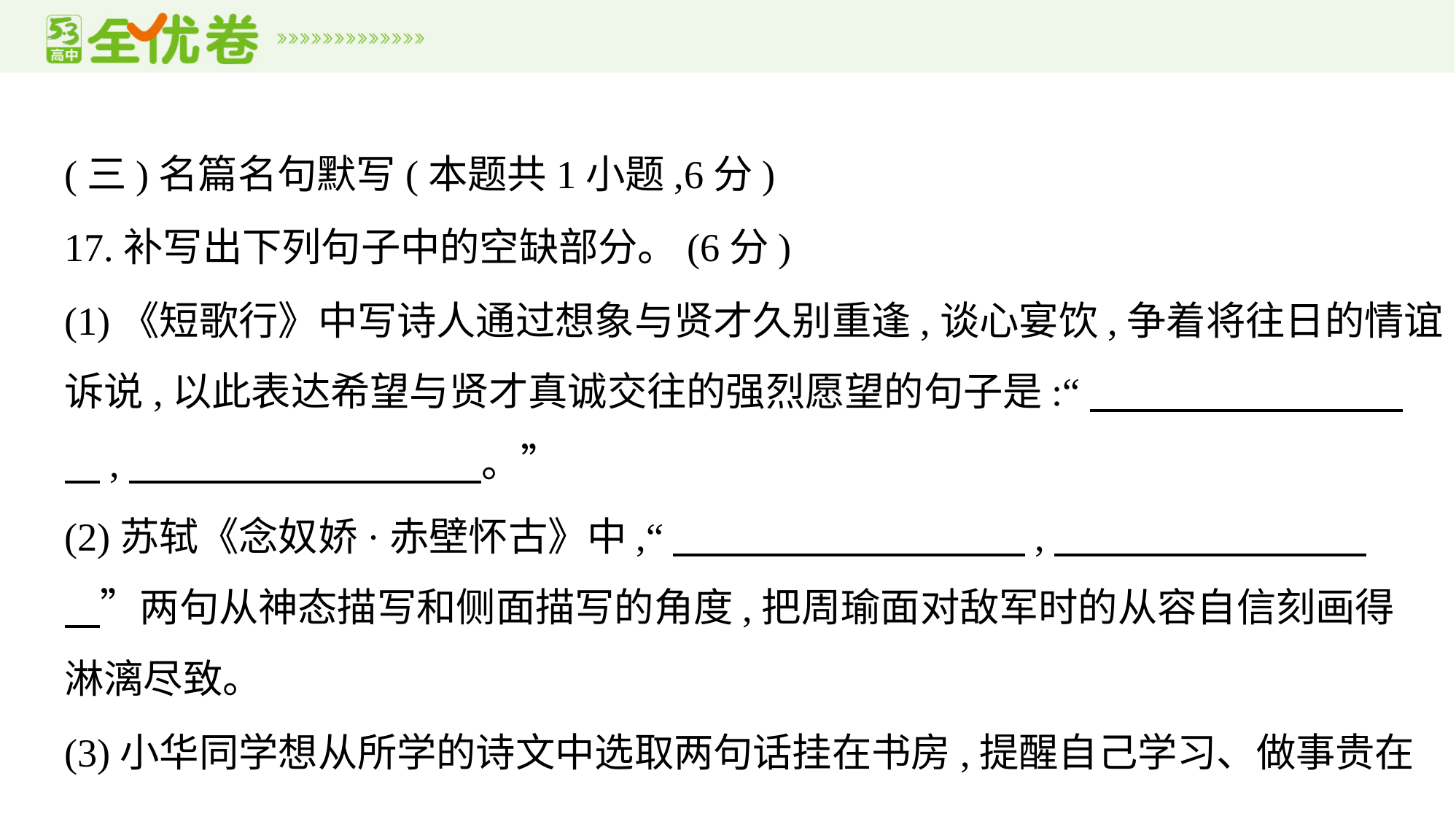

(三)名篇名句默写(本题共1小题,6分)
17.补写出下列句子中的空缺部分。(6分)
(1)《短歌行》中写诗人通过想象与贤才久别重逢,谈心宴饮,争着将往日的情谊
诉说,以此表达希望与贤才真诚交往的强烈愿望的句子是:“　　　　　　　    
    ,　　　　　　　　    。”
(2)苏轼《念奴娇·赤壁怀古》中,“　　　　　　　　    ,　　　　　　　    
    ”两句从神态描写和侧面描写的角度,把周瑜面对敌军时的从容自信刻画得
淋漓尽致。
(3)小华同学想从所学的诗文中选取两句话挂在书房,提醒自己学习、做事贵在